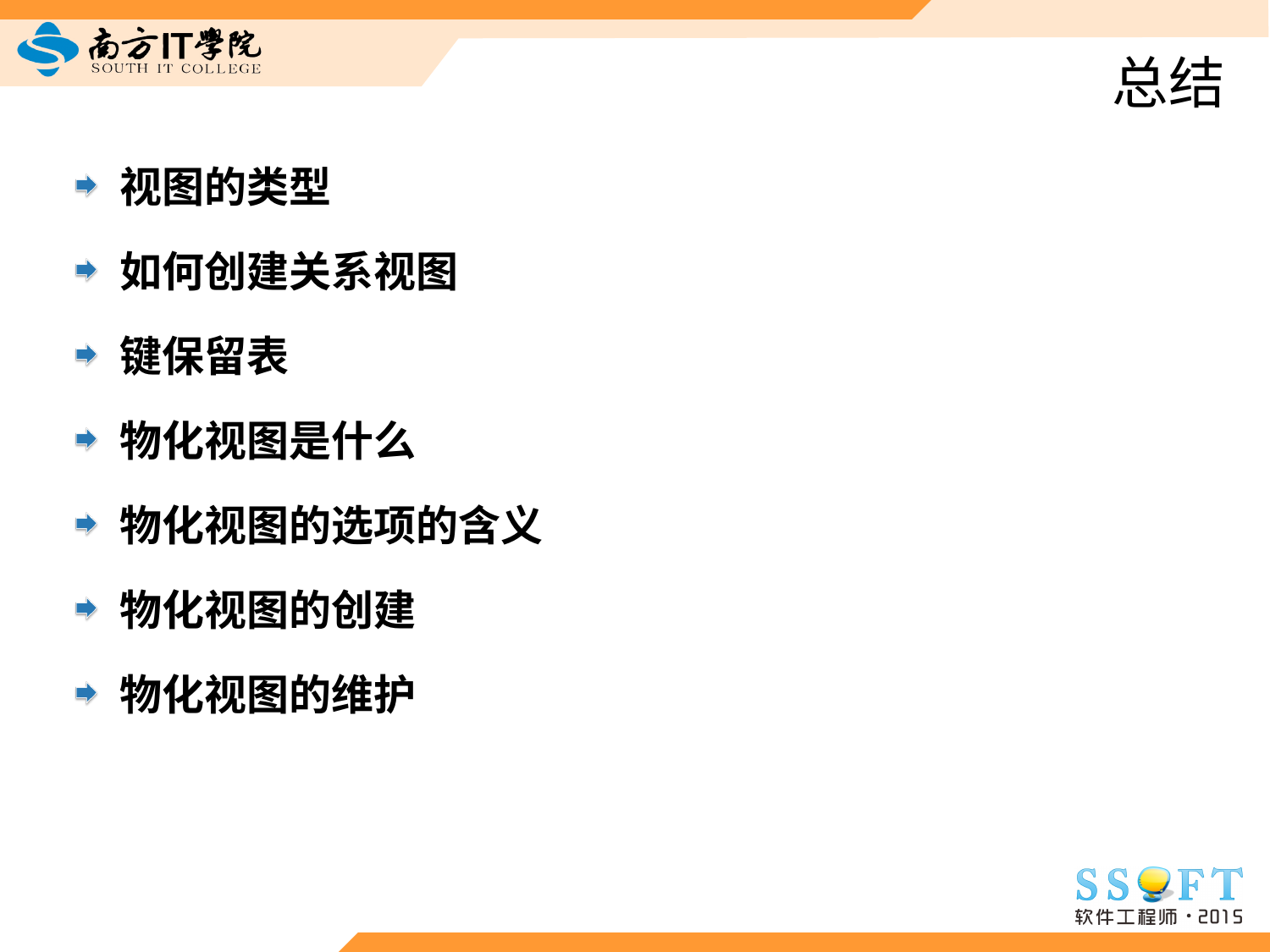

# 总结
视图的类型
如何创建关系视图
键保留表
物化视图是什么
物化视图的选项的含义
物化视图的创建
物化视图的维护